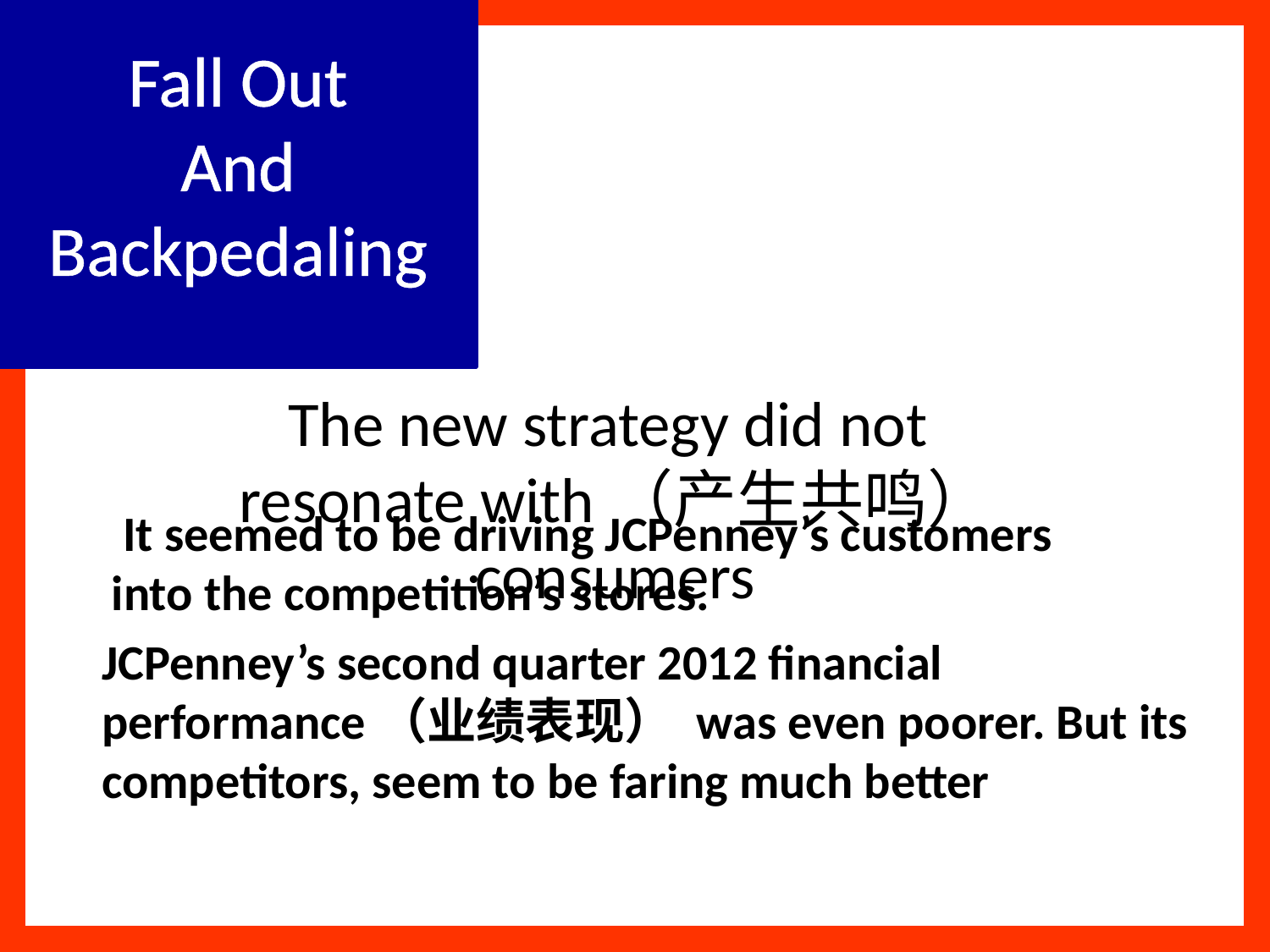

Fall Out
And
Backpedaling

#
The new strategy did not
resonate with（产生共鸣） consumers
 It seemed to be driving JCPenney’s customers into the competition’s stores.
JCPenney’s second quarter 2012 financial performance（业绩表现） was even poorer. But its competitors, seem to be faring much better